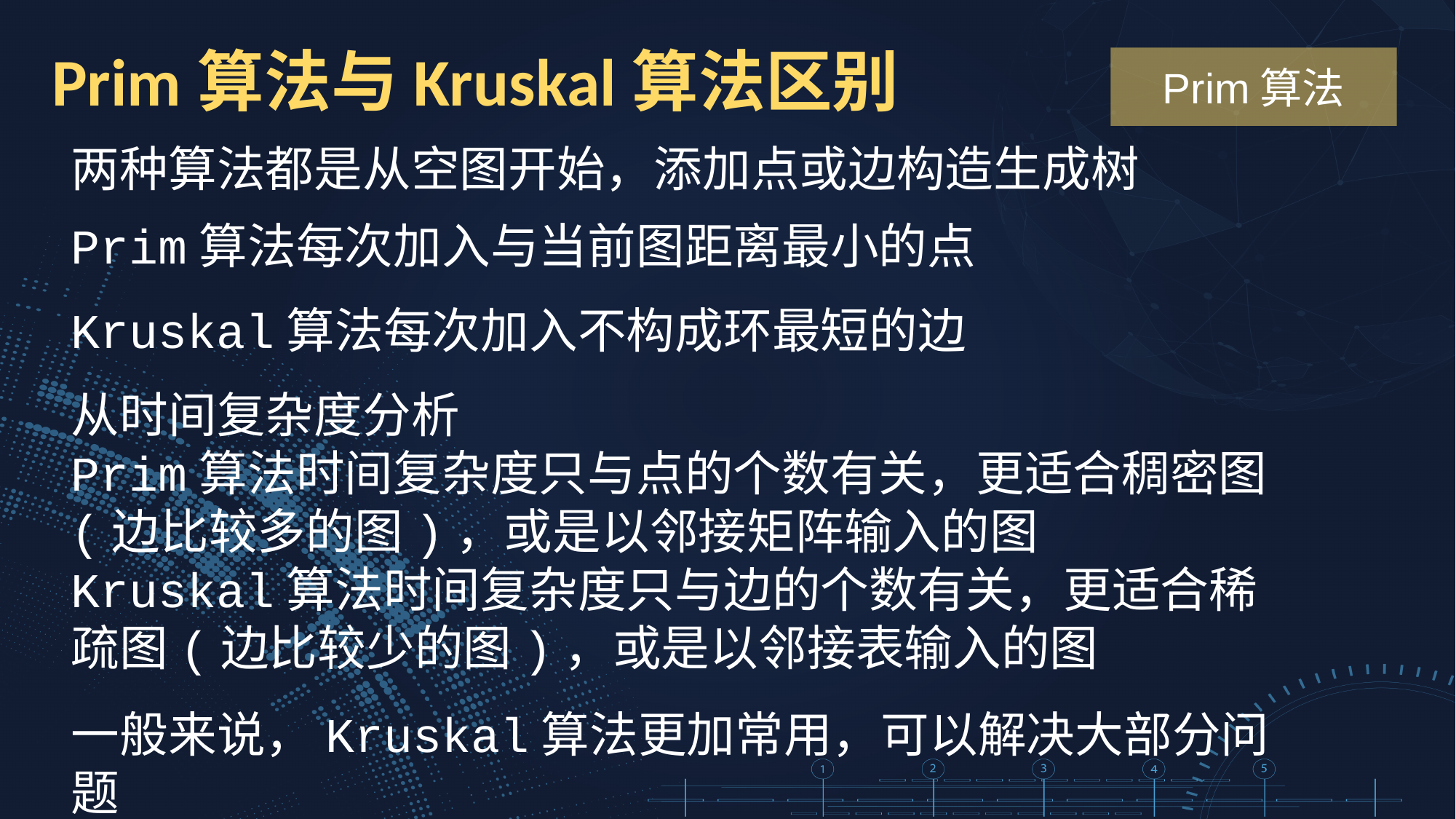

Prim算法与Kruskal算法区别
Prim算法
两种算法都是从空图开始，添加点或边构造生成树
Prim算法每次加入与当前图距离最小的点
Kruskal算法每次加入不构成环最短的边
从时间复杂度分析
Prim算法时间复杂度只与点的个数有关，更适合稠密图(边比较多的图)，或是以邻接矩阵输入的图
Kruskal算法时间复杂度只与边的个数有关，更适合稀疏图(边比较少的图)，或是以邻接表输入的图
一般来说，Kruskal算法更加常用，可以解决大部分问题